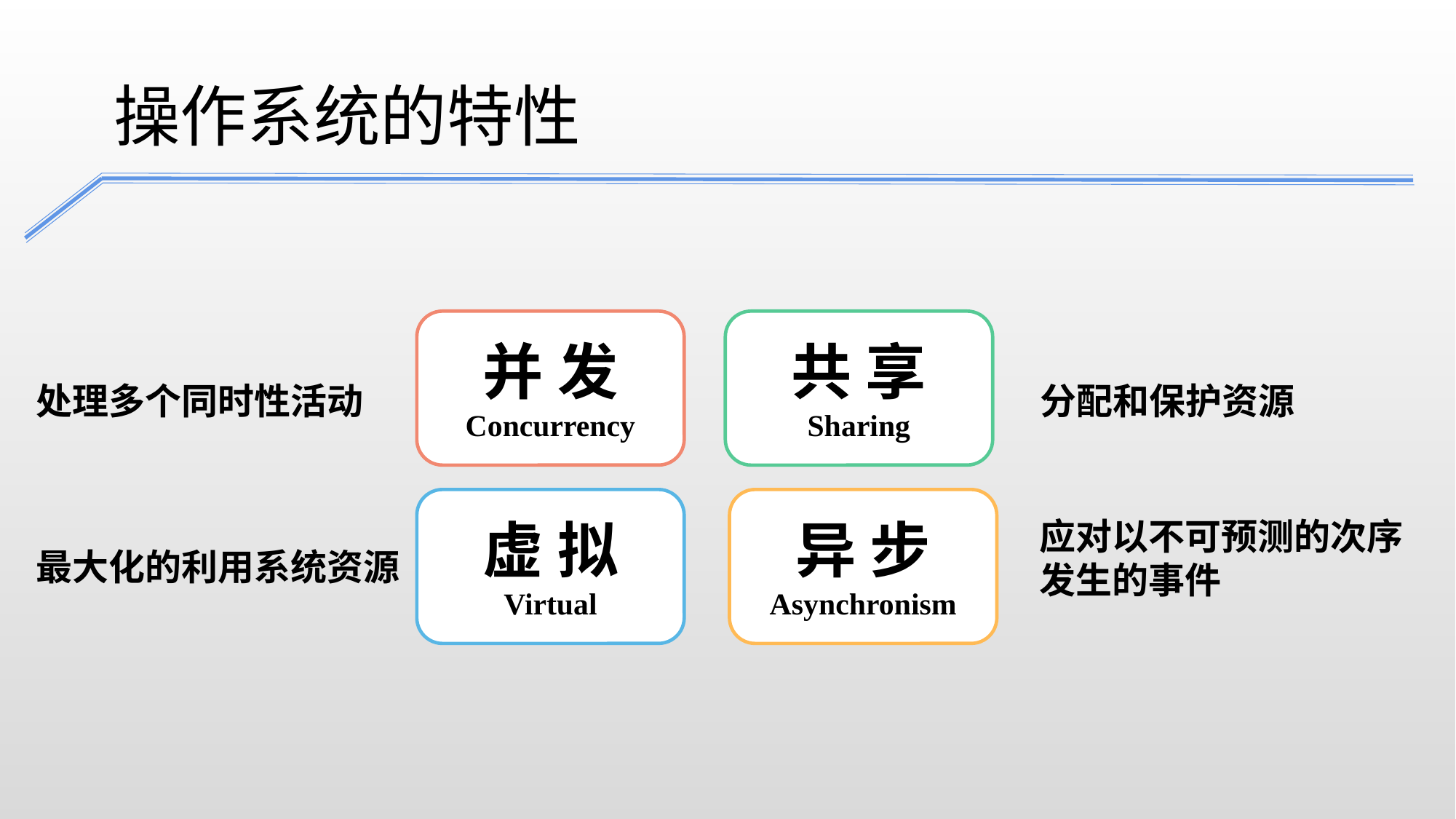

操作系统的特性
并 发
Concurrency
共 享
Sharing
处理多个同时性活动
分配和保护资源
虚 拟
Virtual
异 步
Asynchronism
应对以不可预测的次序
发生的事件
最大化的利用系统资源